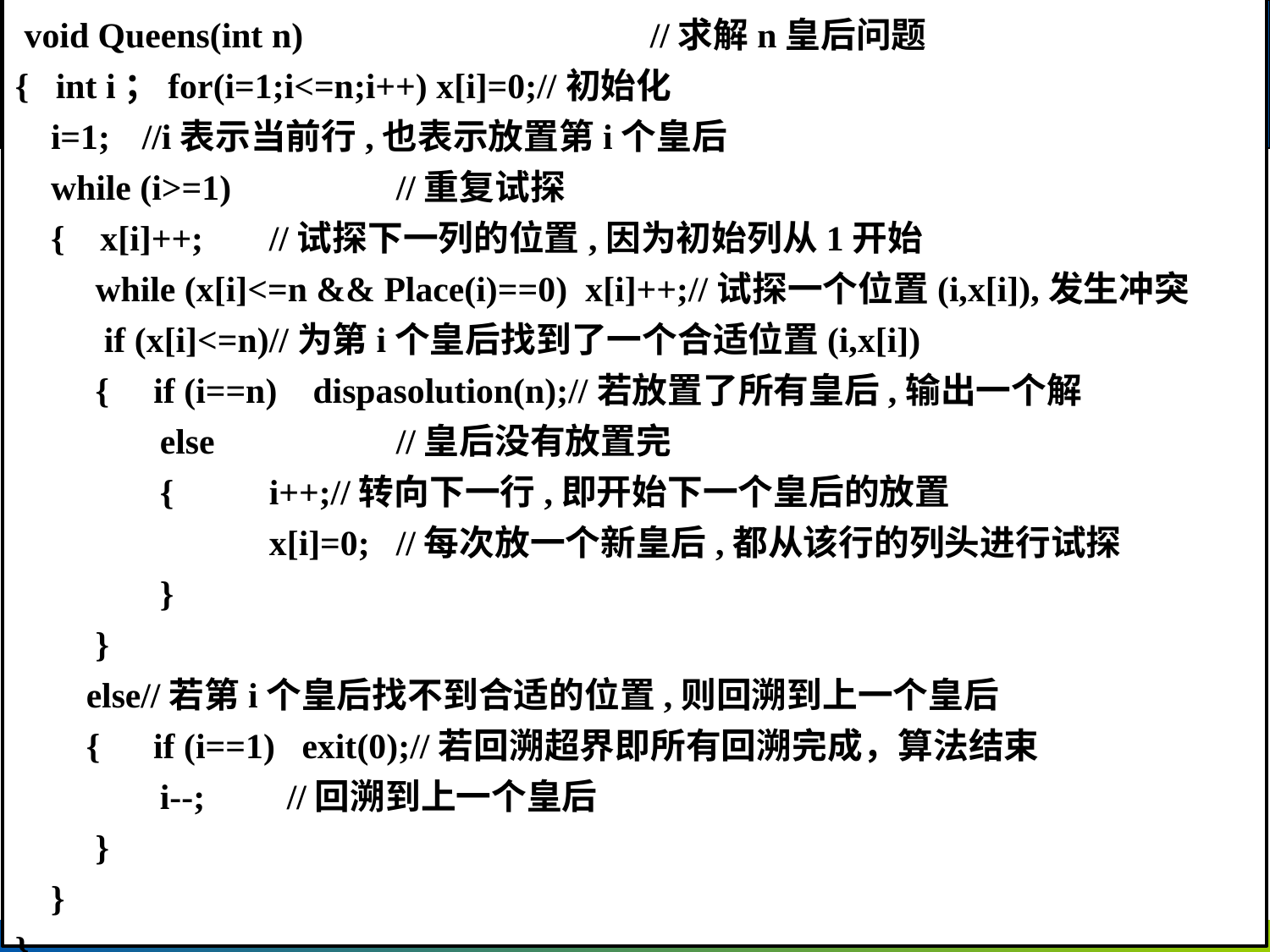

void Queens(int n)			//求解n皇后问题
{   int i；for(i=1;i<=n;i++) x[i]=0;//初始化
    i=1;	//i表示当前行,也表示放置第i个皇后
    while (i>=1)		//重复试探
    {    x[i]++;	//试探下一列的位置,因为初始列从1开始
         while (x[i]<=n && Place(i)==0)  x[i]++;//试探一个位置(i,x[i]),发生冲突
          if (x[i]<=n)//为第i个皇后找到了一个合适位置(i,x[i])
         {     if (i==n)    dispasolution(n);//若放置了所有皇后,输出一个解
	  else		//皇后没有放置完
	  {	i++;//转向下一行,即开始下一个皇后的放置
		x[i]=0;	//每次放一个新皇后,都从该行的列头进行试探
	  }
         }
        else//若第i个皇后找不到合适的位置,则回溯到上一个皇后
        {      if (i==1)   exit(0);//若回溯超界即所有回溯完成，算法结束
	  i--;	  //回溯到上一个皇后
         }
    }
}